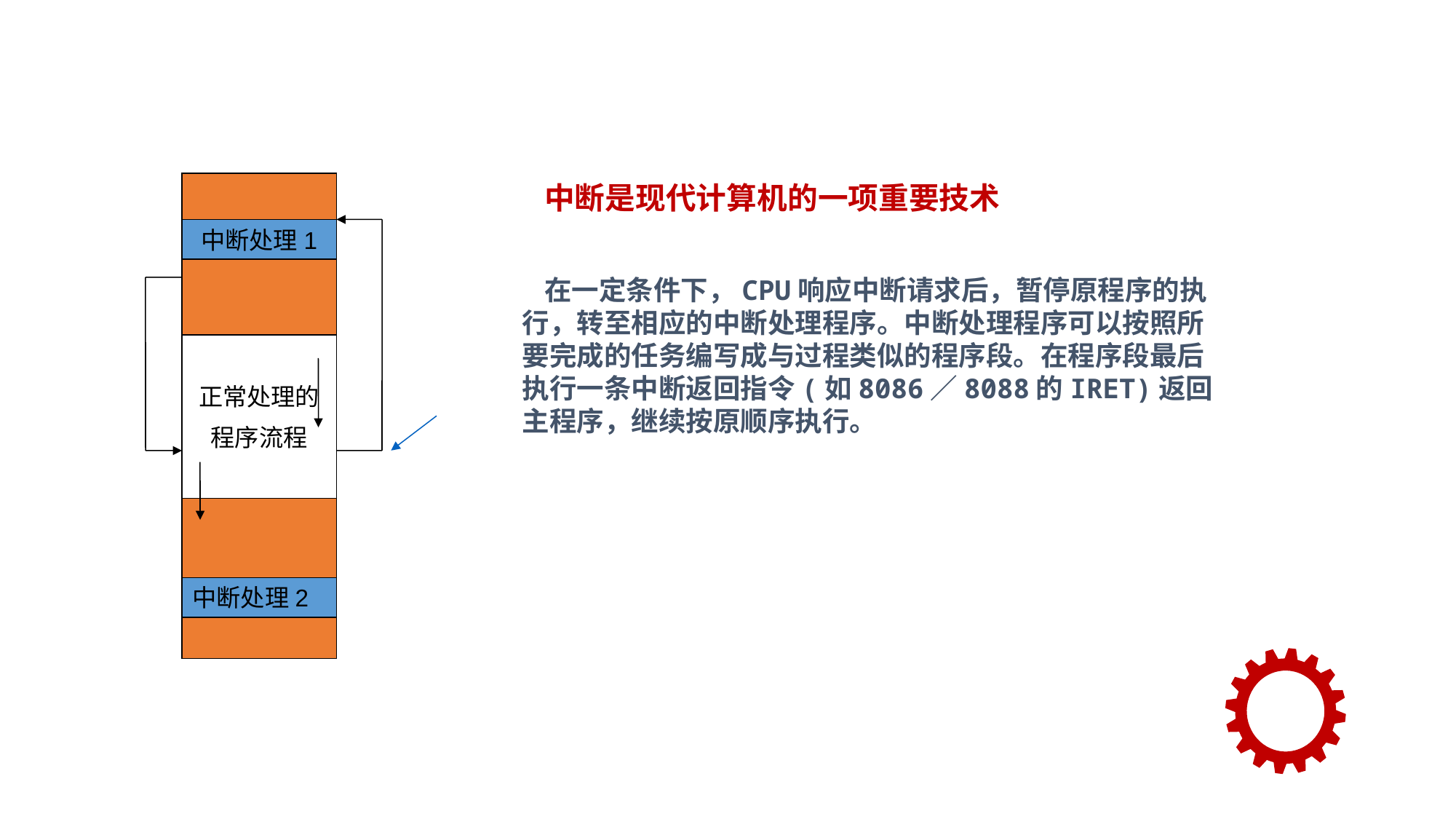

中断处理1

正常处理的
程序流程

中断处理2
   中断是现代计算机的一项重要技术

   在一定条件下，CPU响应中断请求后，暂停原程序的执行，转至相应的中断处理程序。中断处理程序可以按照所要完成的任务编写成与过程类似的程序段。在程序段最后执行一条中断返回指令(如8086／8088的IRET)返回主程序，继续按原顺序执行。